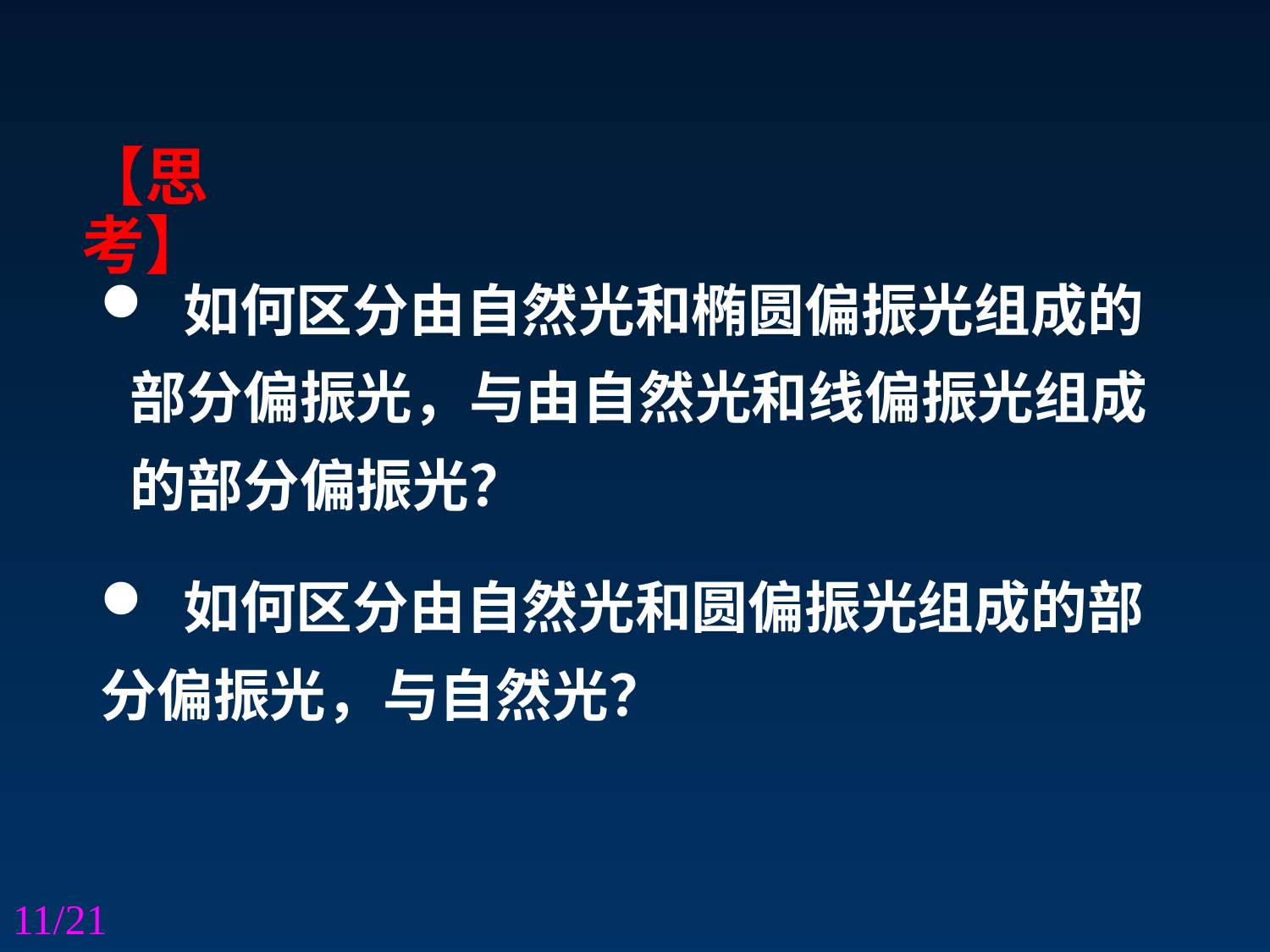

【思考】
 如何区分由自然光和椭圆偏振光组成的   部分偏振光，与由自然光和线偏振光组成   的部分偏振光？
 如何区分由自然光和圆偏振光组成的部
分偏振光，与自然光？
11/21